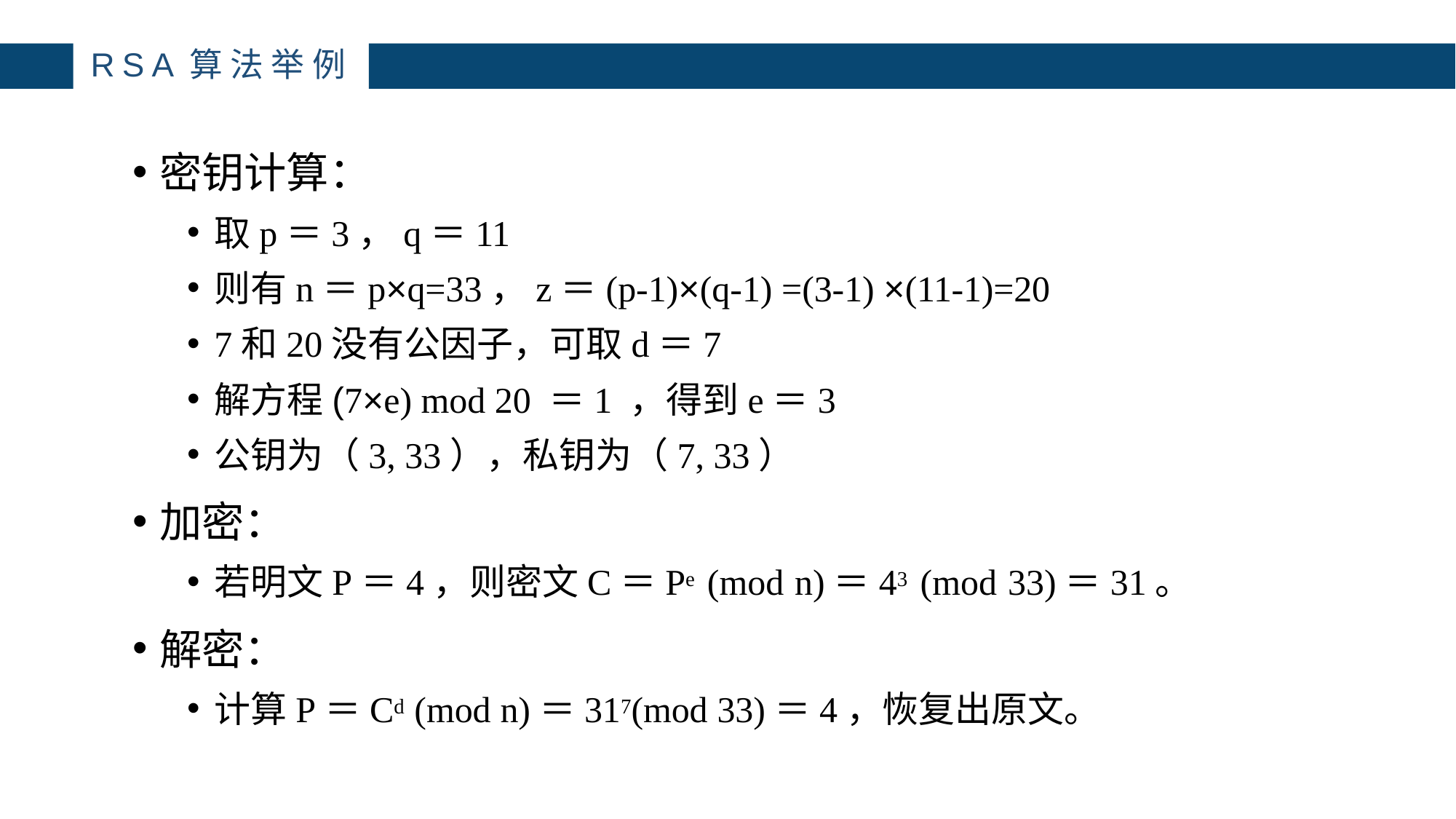

# RSA算法举例
密钥计算：
取p＝3，q＝11
则有n＝p×q=33，z＝(p-1)×(q-1) =(3-1) ×(11-1)=20
7和20没有公因子，可取d＝7
解方程(7×e) mod 20 ＝1 ，得到e＝3
公钥为（3, 33），私钥为（7, 33）
加密：
若明文P＝4，则密文C＝Pe (mod n)＝43 (mod 33)＝31。
解密：
计算P＝Cd (mod n)＝317(mod 33)＝4，恢复出原文。